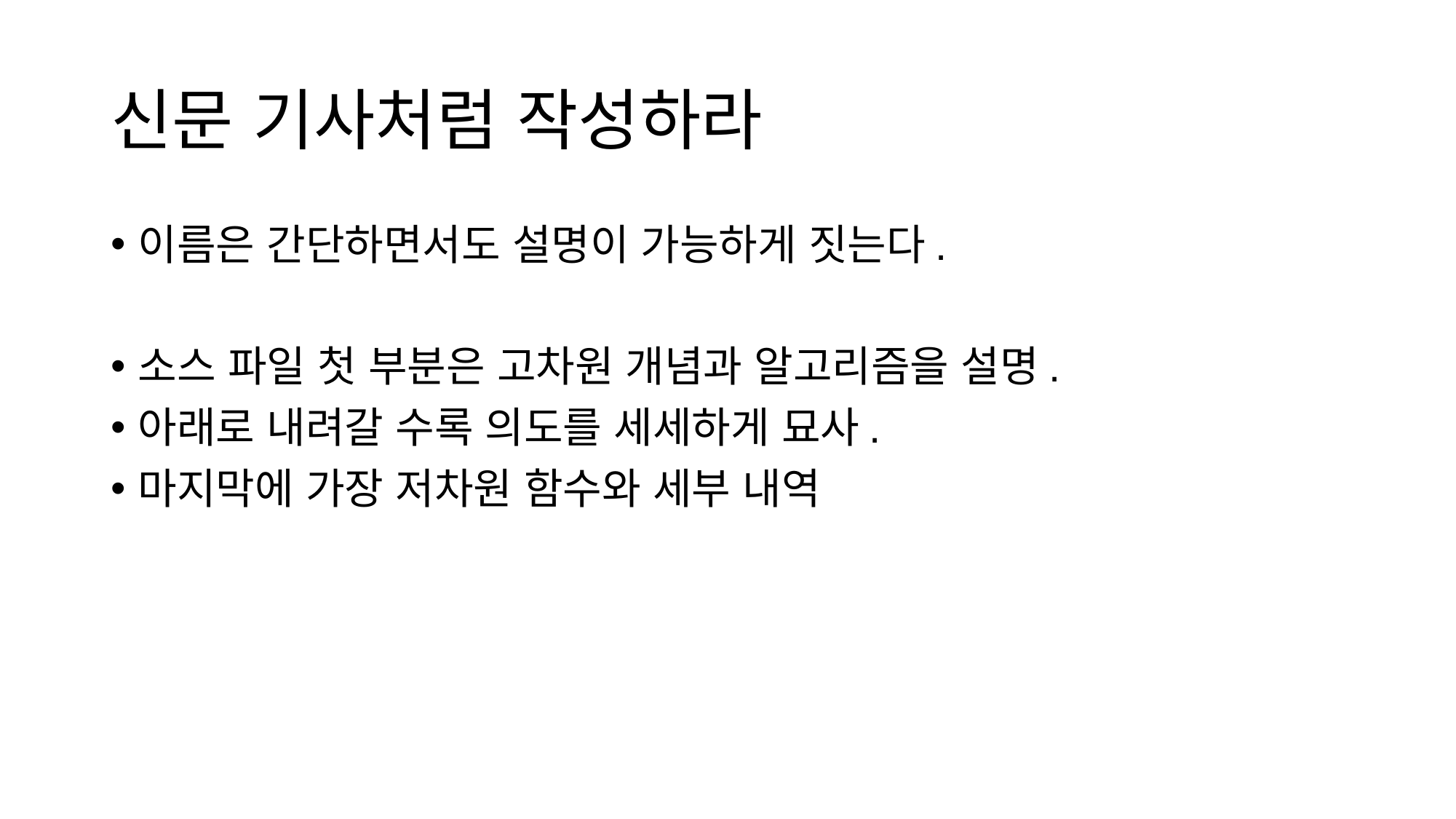

# 신문 기사처럼 작성하라
이름은 간단하면서도 설명이 가능하게 짓는다.

소스 파일 첫 부분은 고차원 개념과 알고리즘을 설명.
아래로 내려갈 수록 의도를 세세하게 묘사.
마지막에 가장 저차원 함수와 세부 내역